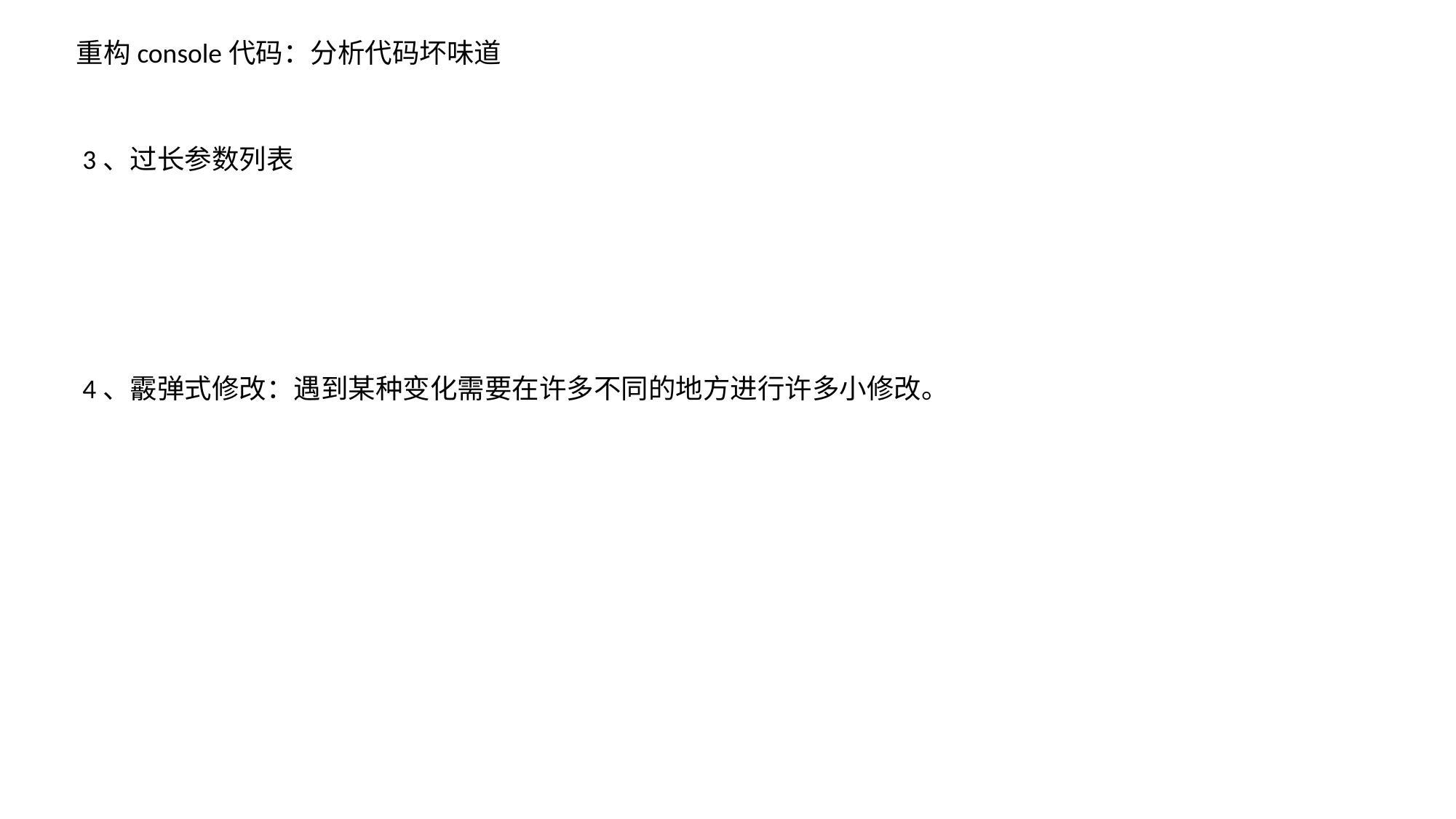

重构console代码：分析代码坏味道
3、过长参数列表

4、霰弹式修改：遇到某种变化需要在许多不同的地方进行许多小修改。